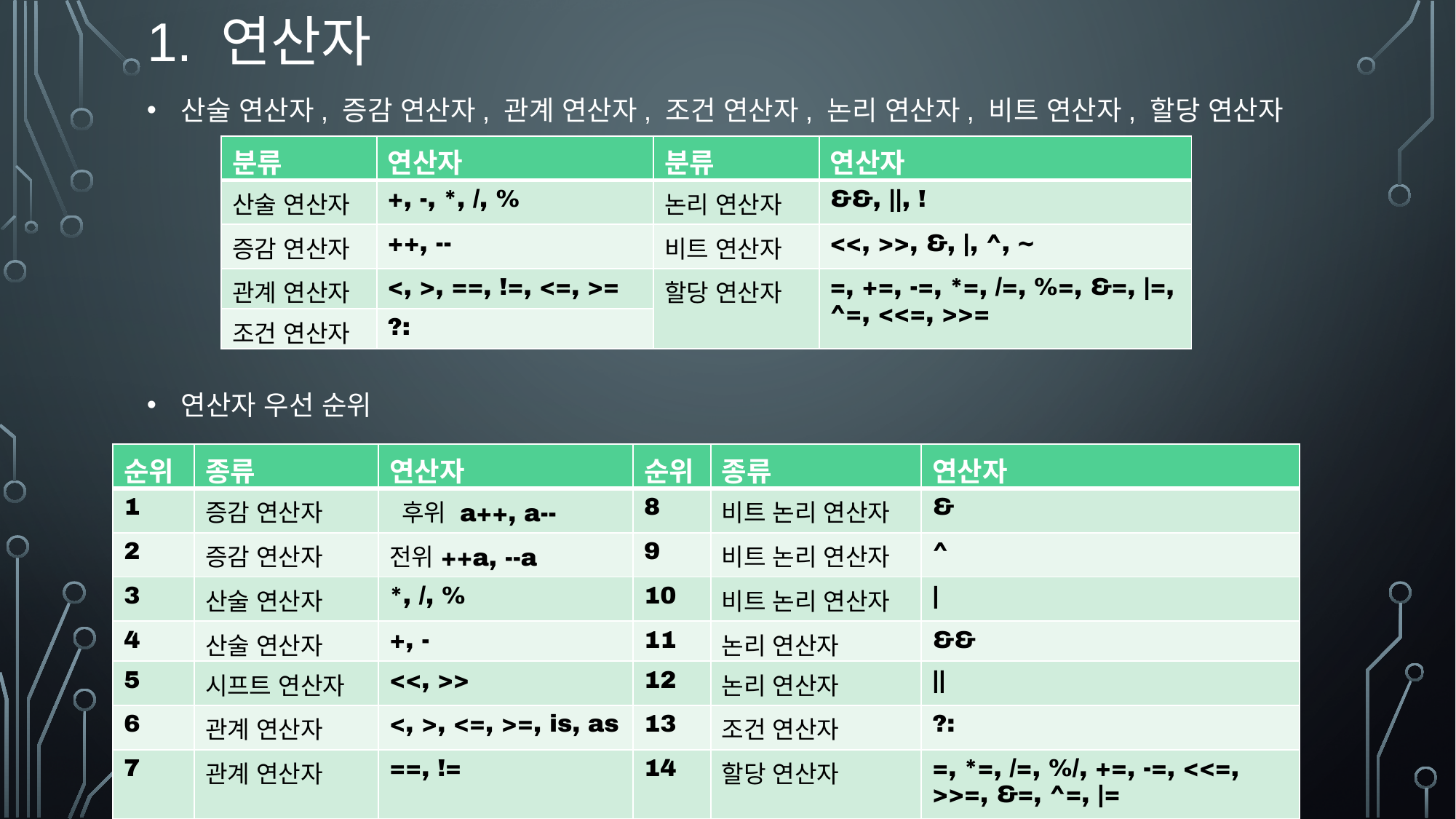

# 1. 연산자
산술 연산자, 증감 연산자, 관계 연산자, 조건 연산자, 논리 연산자, 비트 연산자, 할당 연산자

연산자 우선 순위
| 분류 | 연산자 | 분류 | 연산자 |
| --- | --- | --- | --- |
| 산술 연산자 | +, -, \*, /, % | 논리 연산자 | &&, ||, ! |
| 증감 연산자 | ++, -- | 비트 연산자 | <<, >>, &, |, ^, ~ |
| 관계 연산자 | <, >, ==, !=, <=, >= | 할당 연산자 | =, +=, -=, \*=, /=, %=, &=, |=, ^=, <<=, >>= |
| 조건 연산자 | ?: |  |  |
| 순위 | 종류 | 연산자 | 순위 | 종류 | 연산자 |
| --- | --- | --- | --- | --- | --- |
| 1 | 증감 연산자 | 후위 a++, a-- | 8 | 비트 논리 연산자 | & |
| 2 | 증감 연산자 | 전위++a, --a | 9 | 비트 논리 연산자 | ^ |
| 3 | 산술 연산자 | \*, /, % | 10 | 비트 논리 연산자 | | |
| 4 | 산술 연산자 | +, - | 11 | 논리 연산자 | && |
| 5 | 시프트 연산자 | <<, >> | 12 | 논리 연산자 | || |
| 6 | 관계 연산자 | <, >, <=, >=, is, as | 13 | 조건 연산자 | ?: |
| 7 | 관계 연산자 | ==, != | 14 | 할당 연산자 | =, \*=, /=, %/, +=, -=, <<=, >>=, &=, ^=, |= |